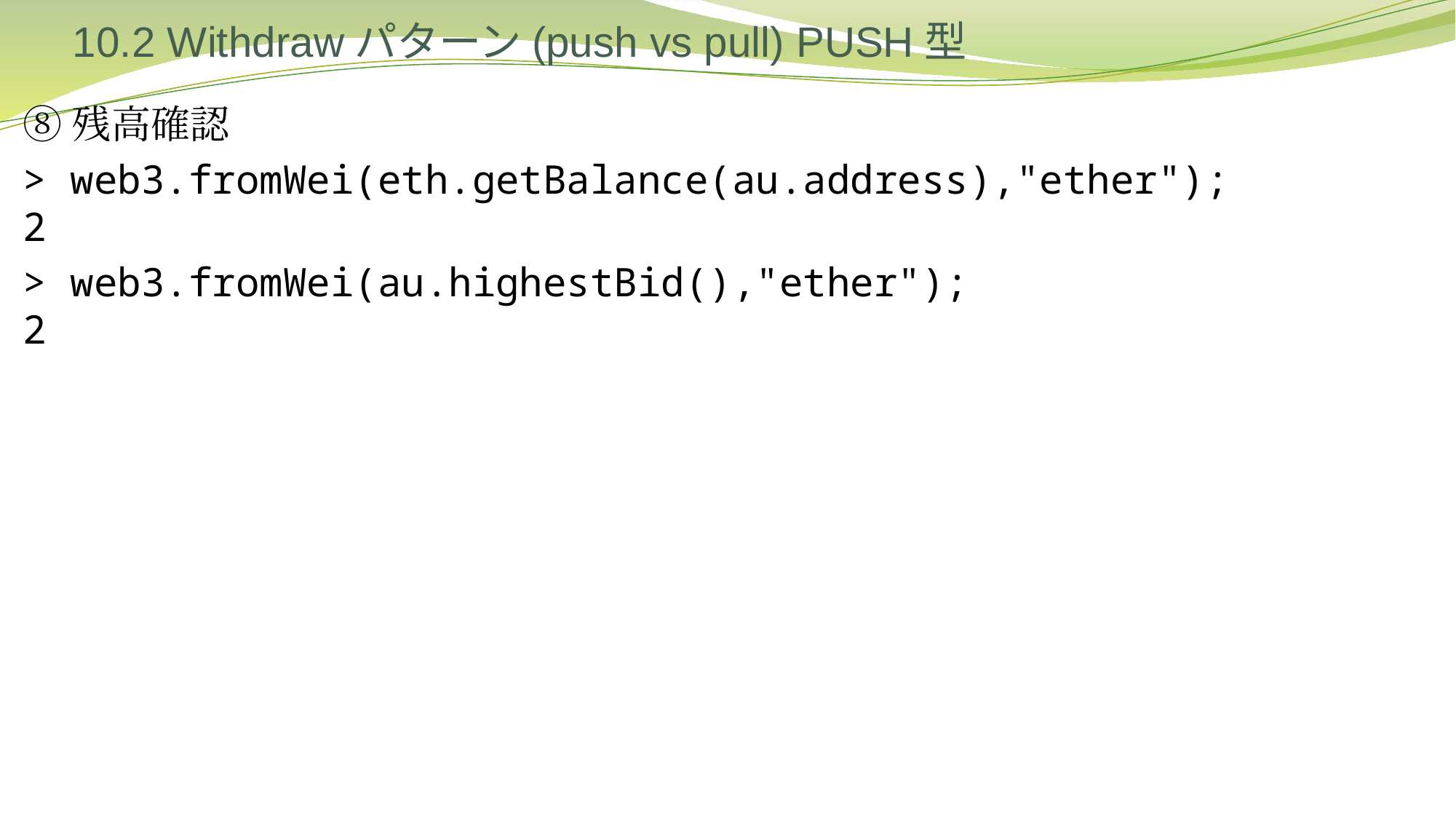

# 10.2 Withdrawパターン(push vs pull) PUSH型

⑧残高確認
> web3.fromWei(eth.getBalance(au.address),"ether");
2
> web3.fromWei(au.highestBid(),"ether");
2